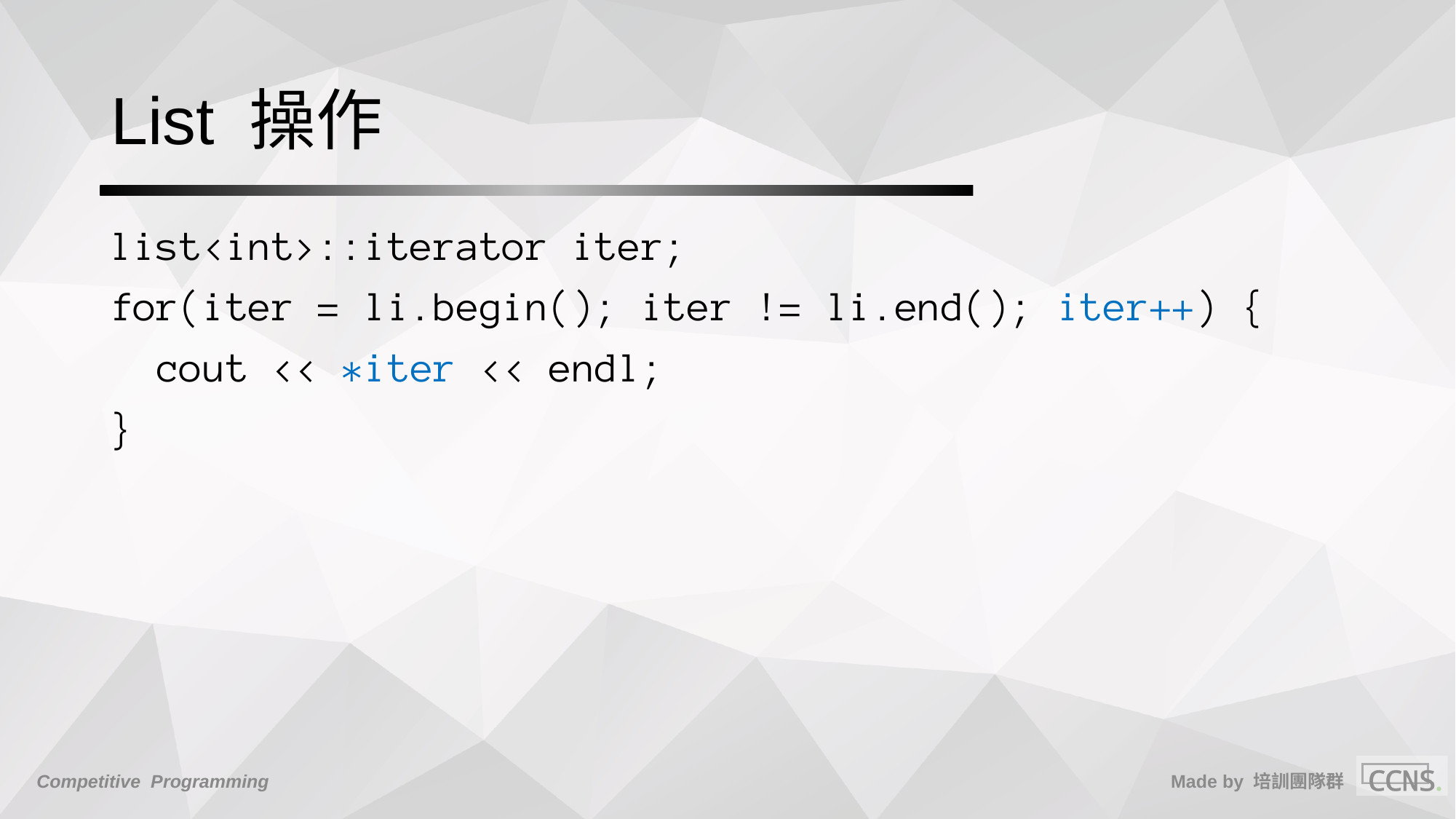

# List 操作
list<int>::iterator iter;
for(iter = li.begin(); iter != li.end(); iter++) {
  cout << *iter << endl;
}